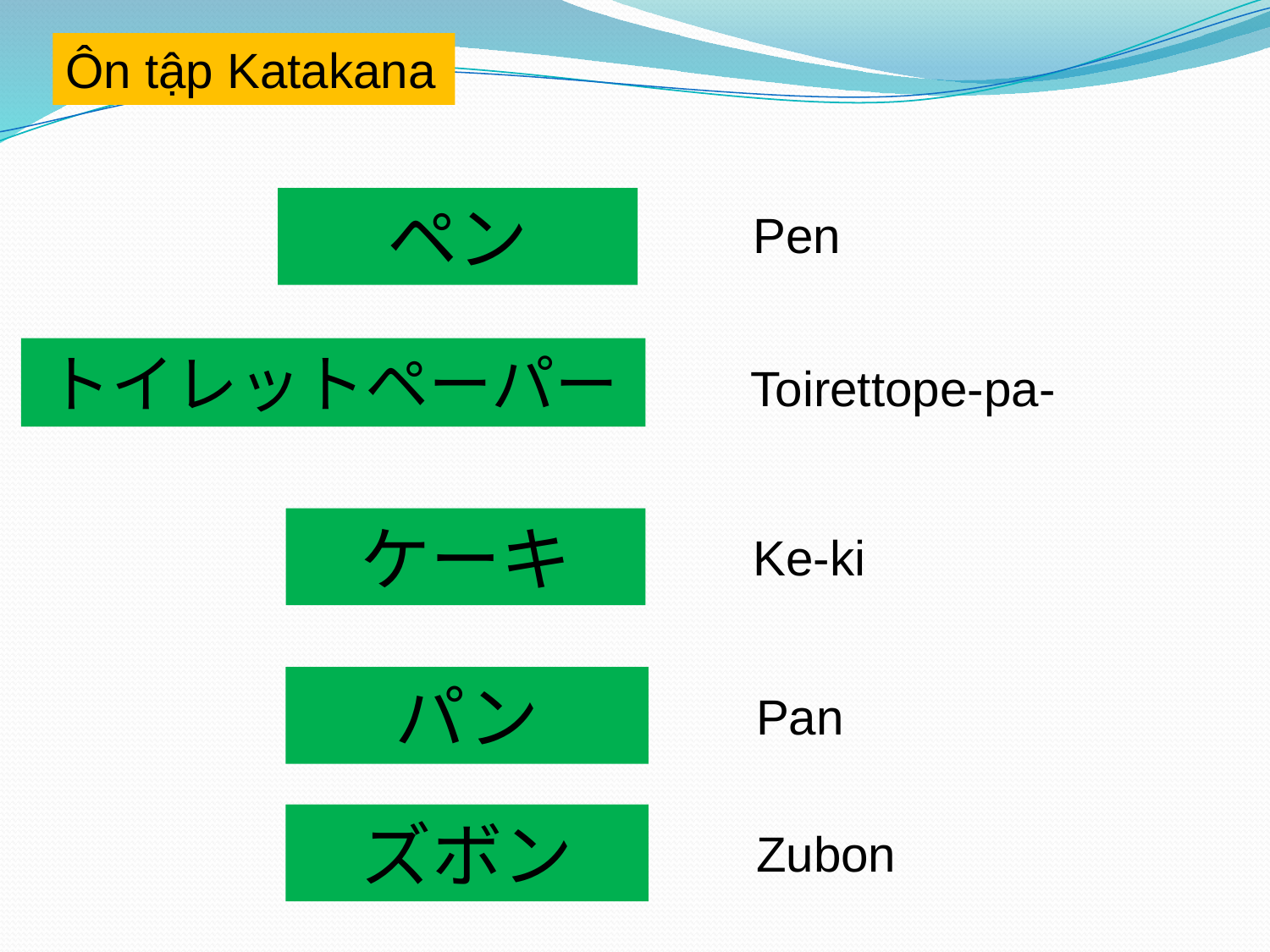

Ôn tập Katakana
ペン
Pen
トイレットペーパー
Toirettope-pa-
ケーキ
Ke-ki
パン
Pan
ズボン
Zubon